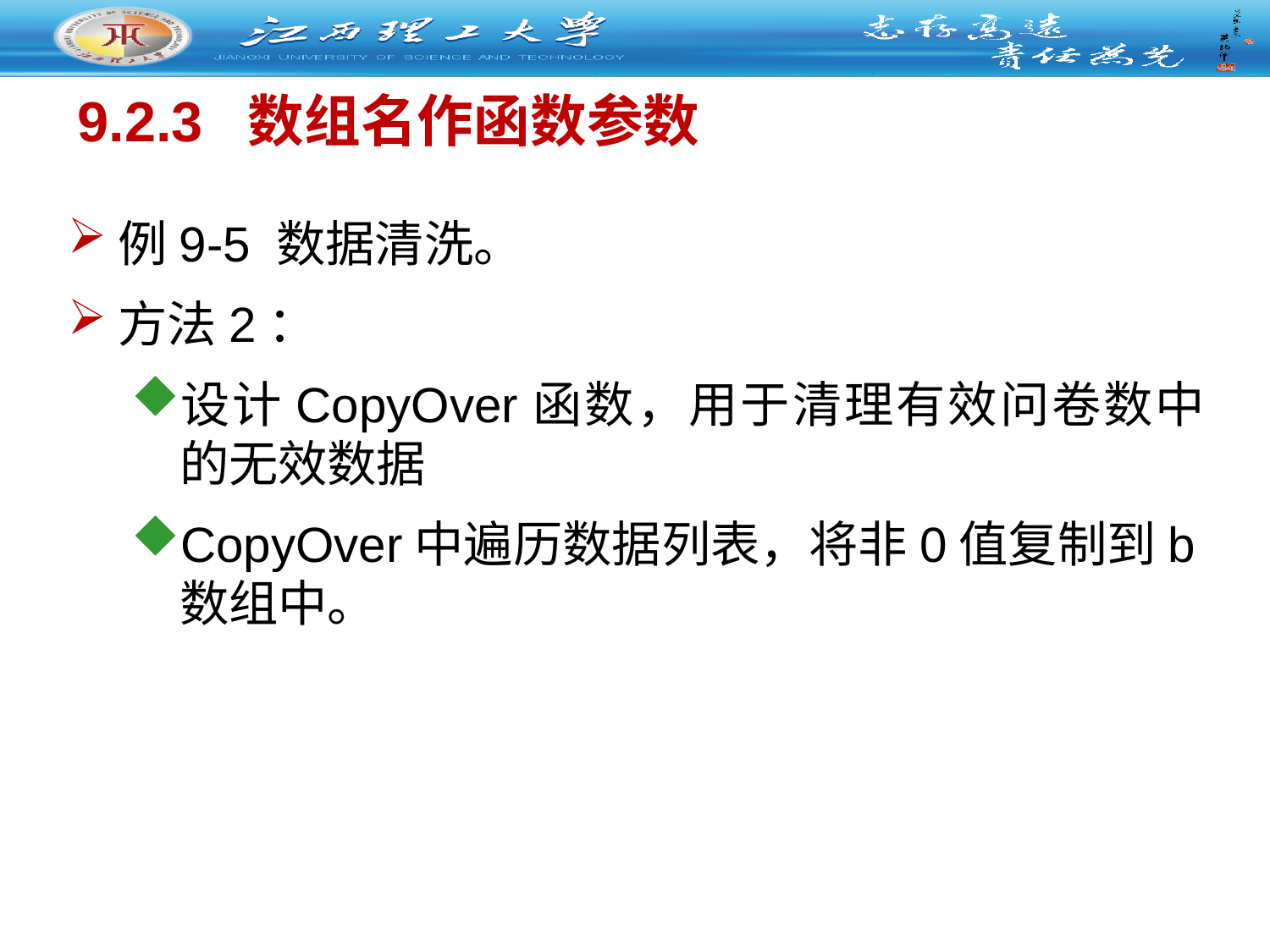

# 9.2.3  数组名作函数参数
例9-5 数据清洗。
方法2：
设计CopyOver函数，用于清理有效问卷数中的无效数据
CopyOver中遍历数据列表，将非0值复制到b数组中。